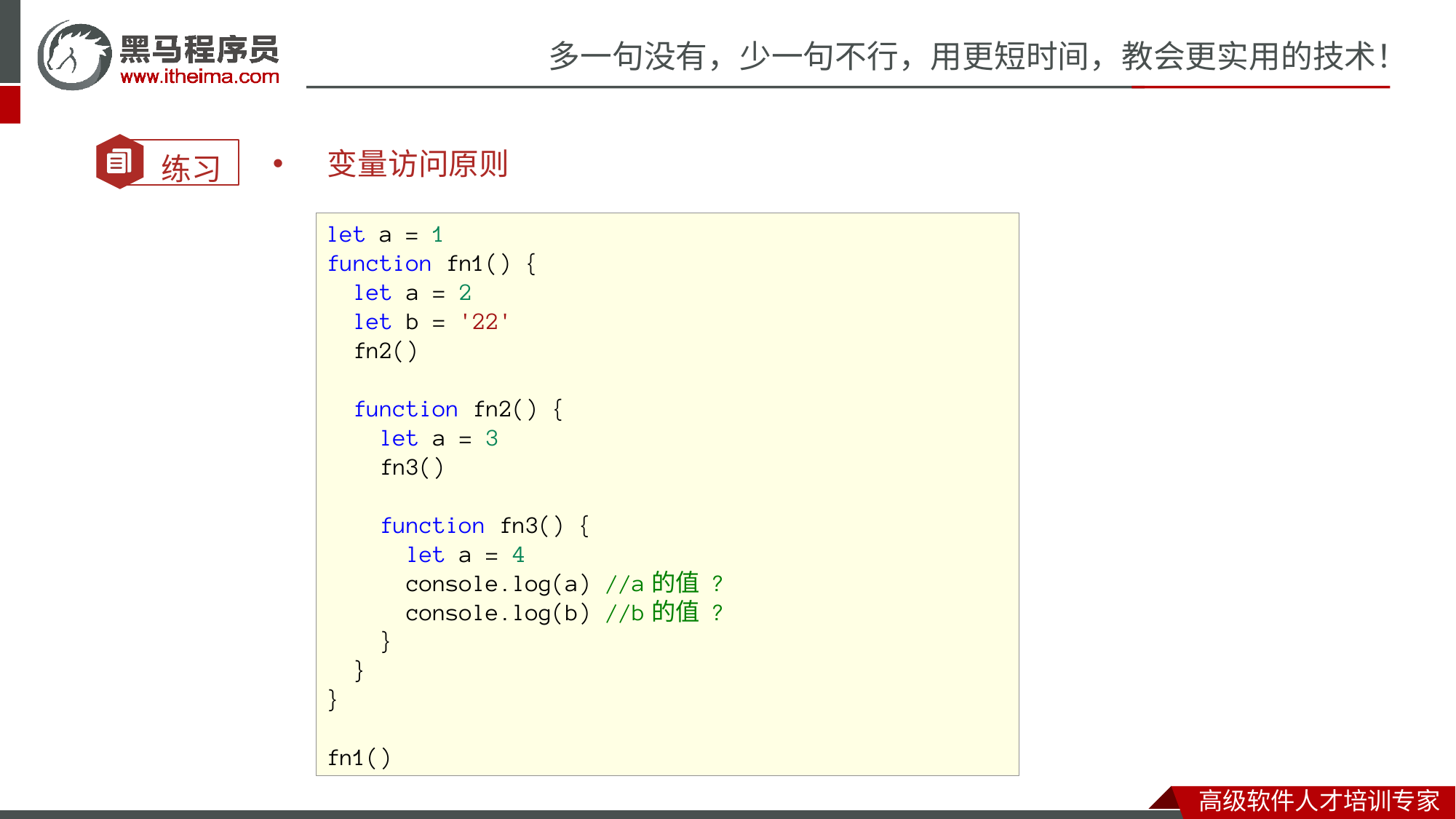

变量访问原则
let a = 1
function fn1() {
  let a = 2
  let b = '22'
  fn2()

  function fn2() {
    let a = 3
    fn3()

    function fn3() {
      let a = 4
      console.log(a) //a的值 ?
      console.log(b) //b的值 ?
    }
  }
}

fn1()